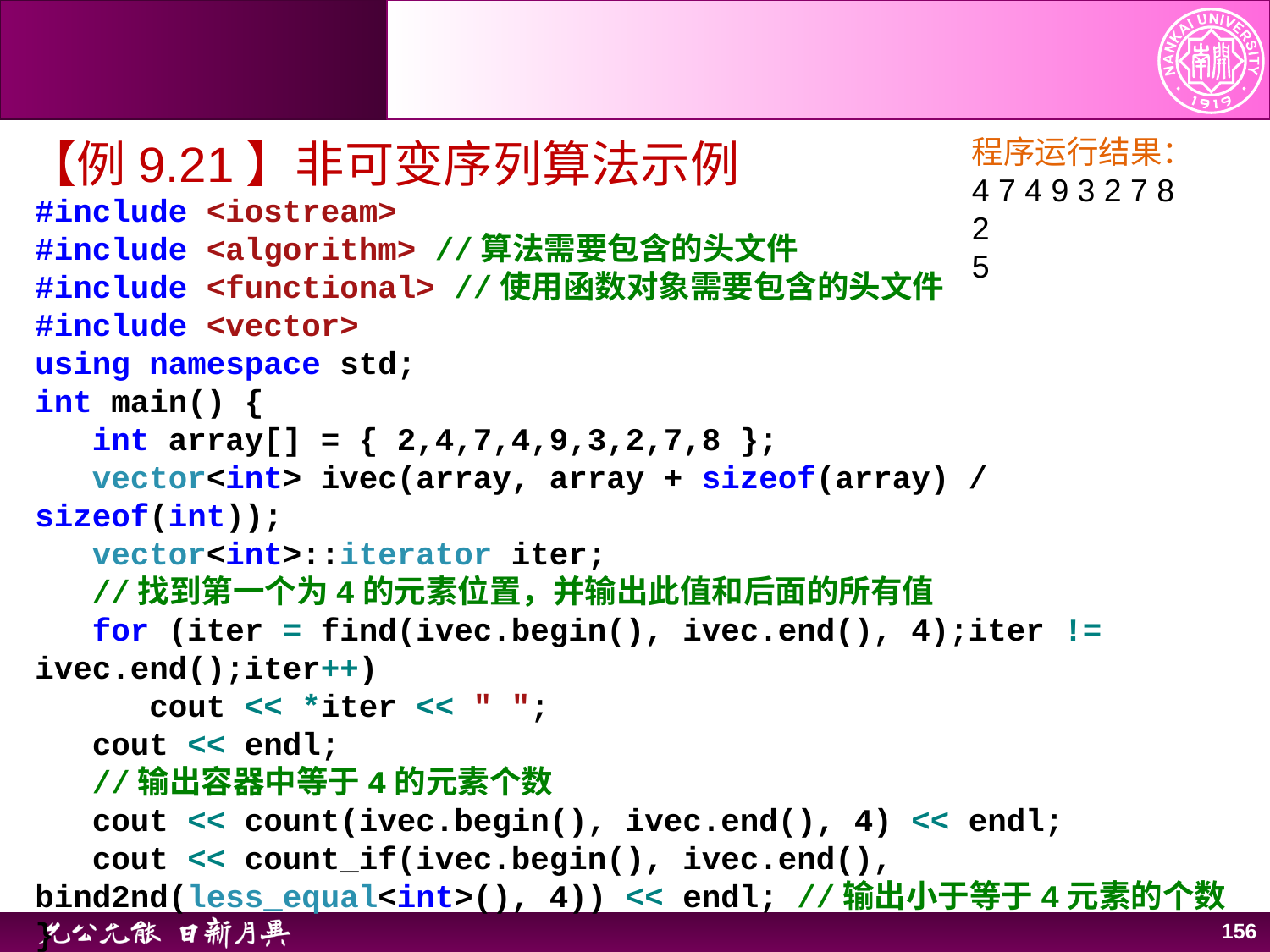

【例9.21】非可变序列算法示例
程序运行结果：
4 7 4 9 3 2 7 8
2
5
#include <iostream>
#include <algorithm> //算法需要包含的头文件
#include <functional> //使用函数对象需要包含的头文件
#include <vector>
using namespace std;
int main() {
   int array[] = { 2,4,7,4,9,3,2,7,8 };
   vector<int> ivec(array, array + sizeof(array) / sizeof(int));
   vector<int>::iterator iter;
   //找到第一个为4的元素位置，并输出此值和后面的所有值
   for (iter = find(ivec.begin(), ivec.end(), 4);iter != ivec.end();iter++)
      cout << *iter << " ";
   cout << endl;
   //输出容器中等于4的元素个数
   cout << count(ivec.begin(), ivec.end(), 4) << endl;
   cout << count_if(ivec.begin(), ivec.end(),    bind2nd(less_equal<int>(), 4)) << endl; //输出小于等于4元素的个数
}
156